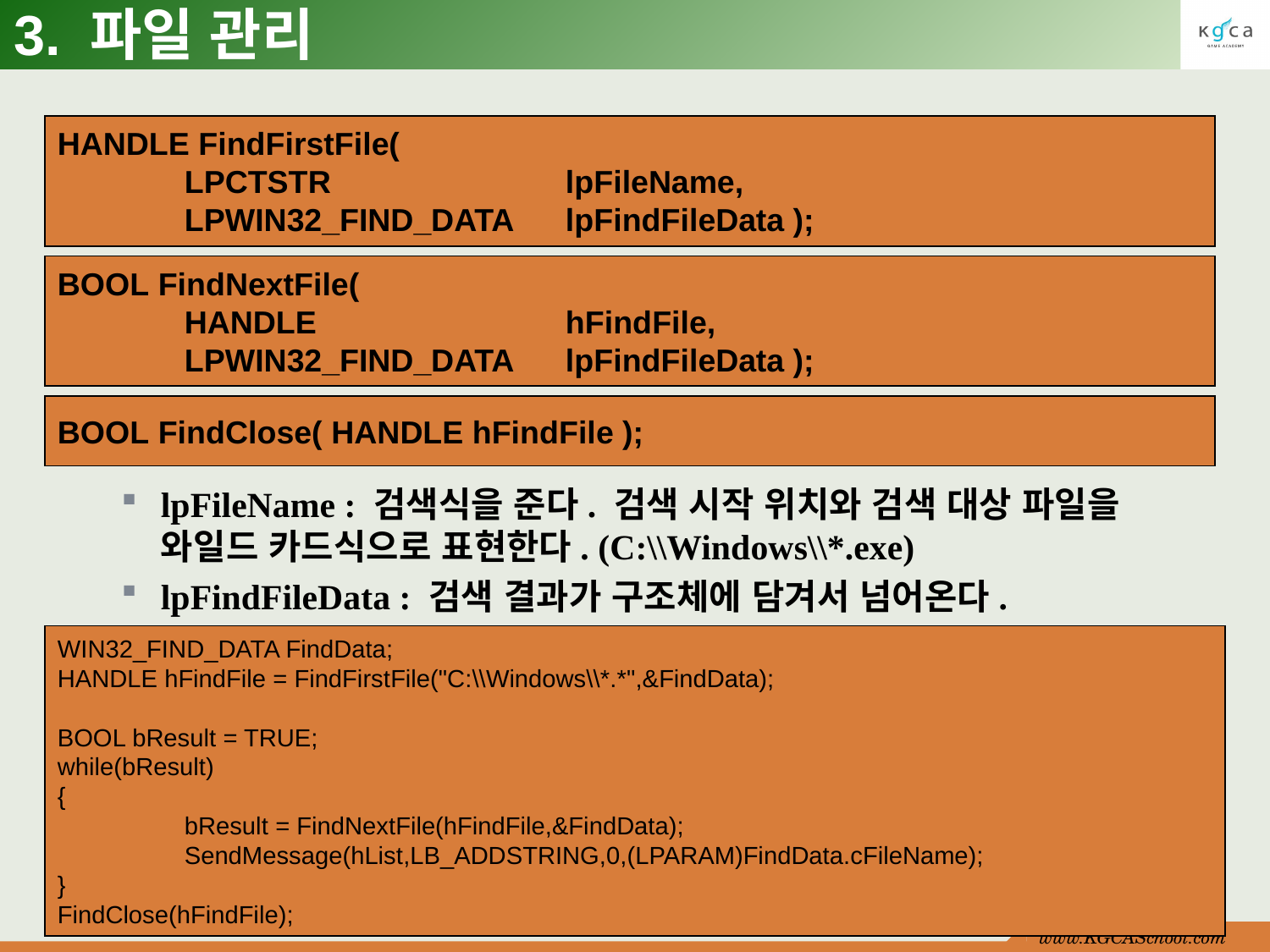

# 3. 파일 관리
HANDLE FindFirstFile(
	LPCTSTR	 	lpFileName,
	LPWIN32_FIND_DATA 	lpFindFileData );
BOOL FindNextFile(
	HANDLE 		hFindFile,
	LPWIN32_FIND_DATA 	lpFindFileData );
BOOL FindClose( HANDLE hFindFile );
lpFileName : 검색식을 준다. 검색 시작 위치와 검색 대상 파일을 와일드 카드식으로 표현한다. (C:\\Windows\\*.exe)
lpFindFileData : 검색 결과가 구조체에 담겨서 넘어온다.
WIN32_FIND_DATA FindData;
HANDLE hFindFile = FindFirstFile("C:\\Windows\\*.*",&FindData);

BOOL bResult = TRUE;
while(bResult)
{
	bResult = FindNextFile(hFindFile,&FindData);
	SendMessage(hList,LB_ADDSTRING,0,(LPARAM)FindData.cFileName);
}
FindClose(hFindFile);